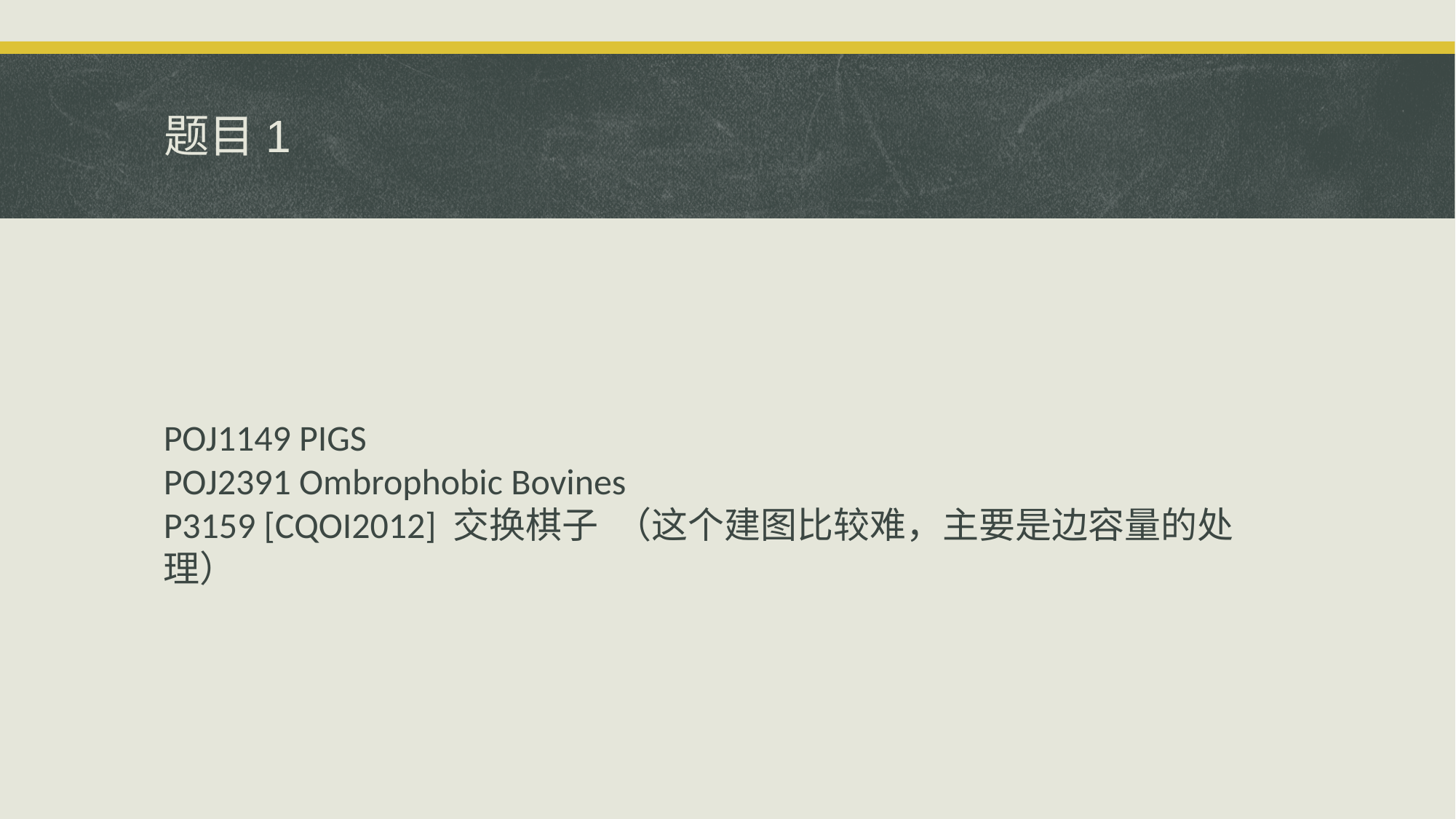

# 题目1
POJ1149 PIGS
POJ2391 Ombrophobic Bovines
P3159 [CQOI2012] 交换棋子  （这个建图比较难，主要是边容量的处理）